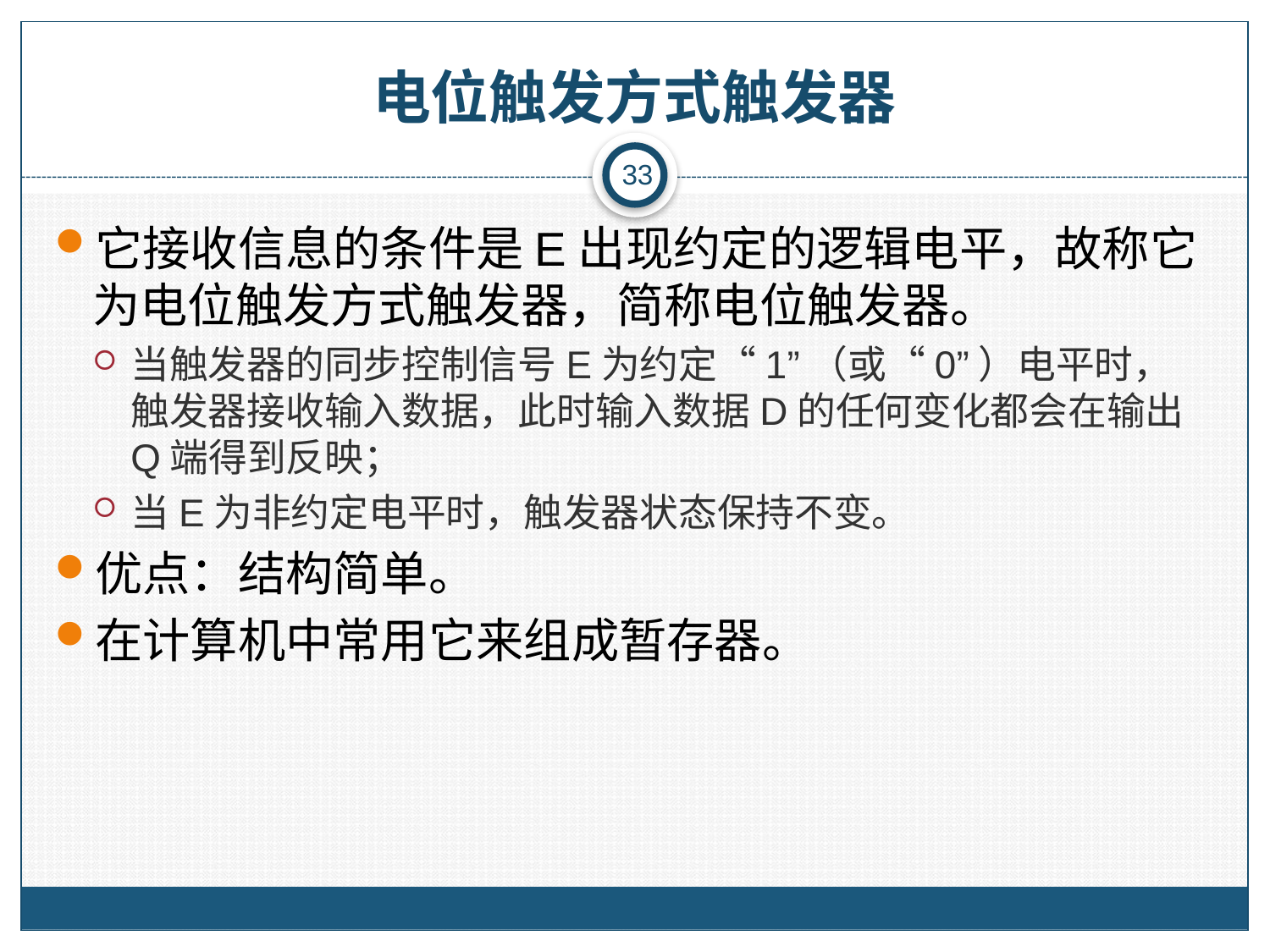

# 电位触发方式触发器
33
它接收信息的条件是E出现约定的逻辑电平，故称它为电位触发方式触发器，简称电位触发器。
当触发器的同步控制信号E为约定“1”（或“0”）电平时，触发器接收输入数据，此时输入数据D的任何变化都会在输出Q端得到反映；
当E为非约定电平时，触发器状态保持不变。
优点：结构简单。
在计算机中常用它来组成暂存器。